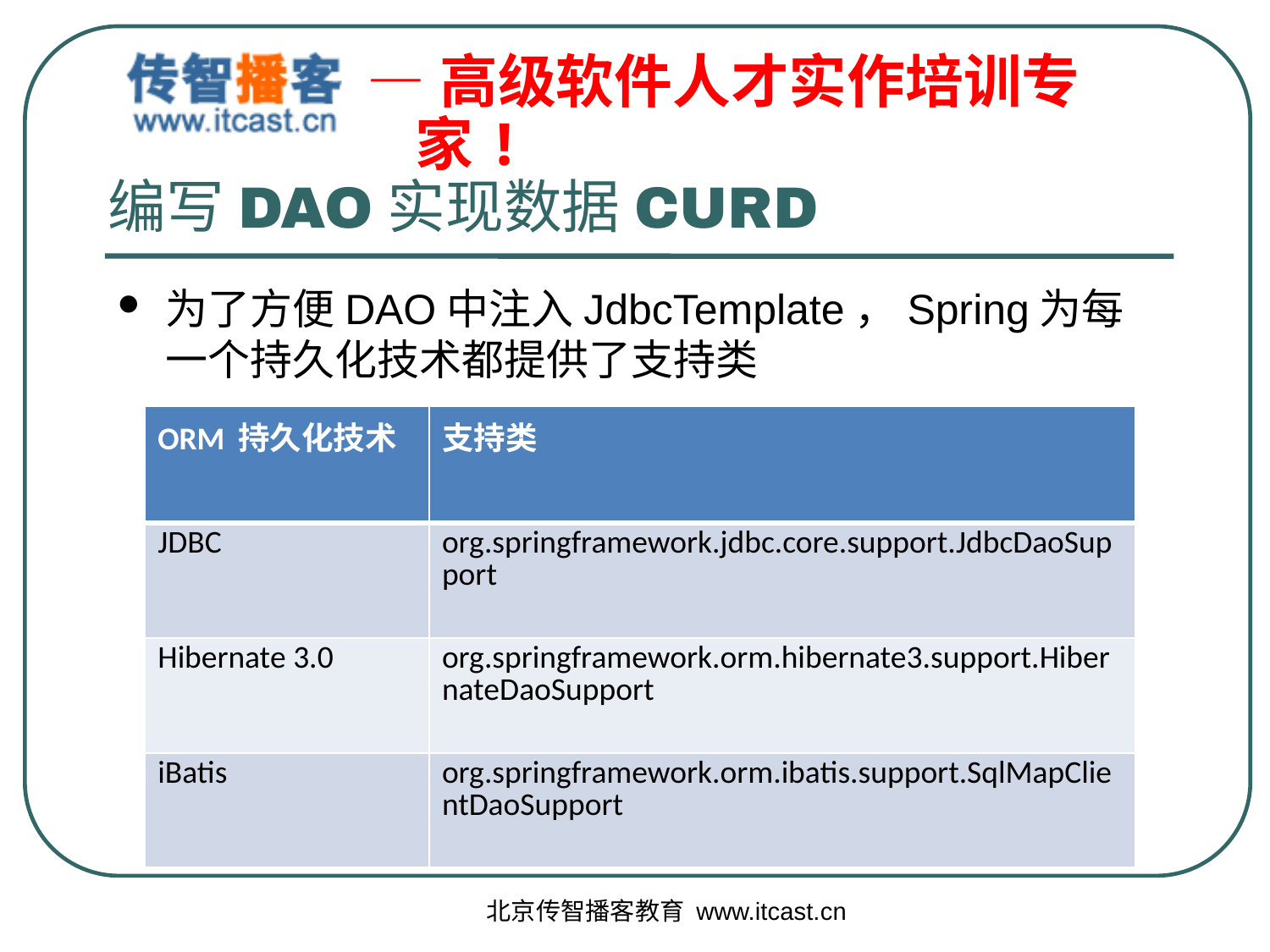

# 编写DAO实现数据CURD
为了方便DAO中注入JdbcTemplate，Spring为每一个持久化技术都提供了支持类
| ORM 持久化技术 | 支持类 |
| --- | --- |
| JDBC | org.springframework.jdbc.core.support.JdbcDaoSupport |
| Hibernate 3.0 | org.springframework.orm.hibernate3.support.HibernateDaoSupport |
| iBatis | org.springframework.orm.ibatis.support.SqlMapClientDaoSupport |
北京传智播客教育 www.itcast.cn